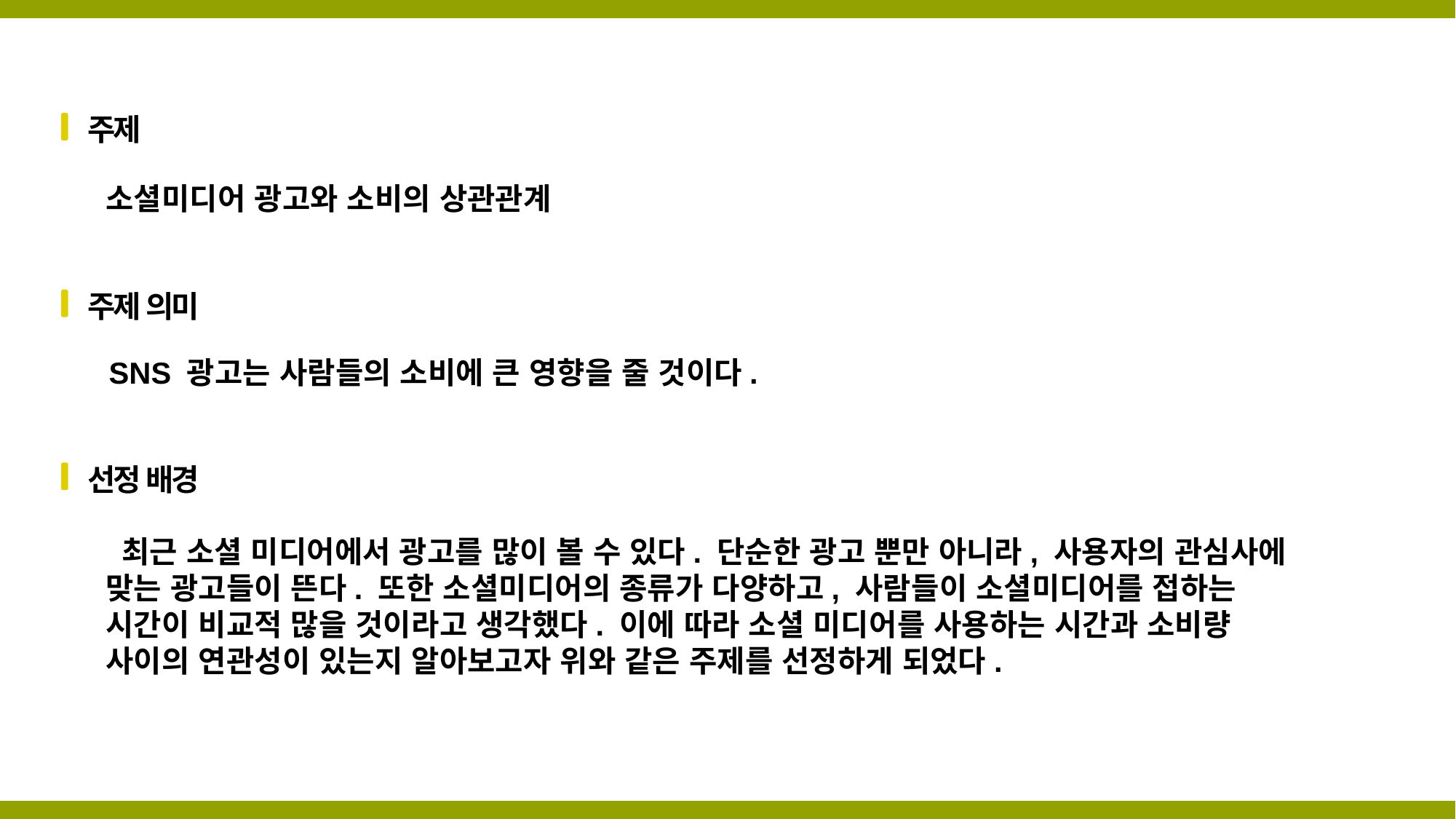

주제

소셜미디어 광고와 소비의 상관관계
주제 의미

SNS 광고는 사람들의 소비에 큰 영향을 줄 것이다.
선정 배경

 최근 소셜 미디어에서 광고를 많이 볼 수 있다. 단순한 광고 뿐만 아니라, 사용자의 관심사에
맞는 광고들이 뜬다. 또한 소셜미디어의 종류가 다양하고, 사람들이 소셜미디어를 접하는
시간이 비교적 많을 것이라고 생각했다. 이에 따라 소셜 미디어를 사용하는 시간과 소비량
사이의 연관성이 있는지 알아보고자 위와 같은 주제를 선정하게 되었다.